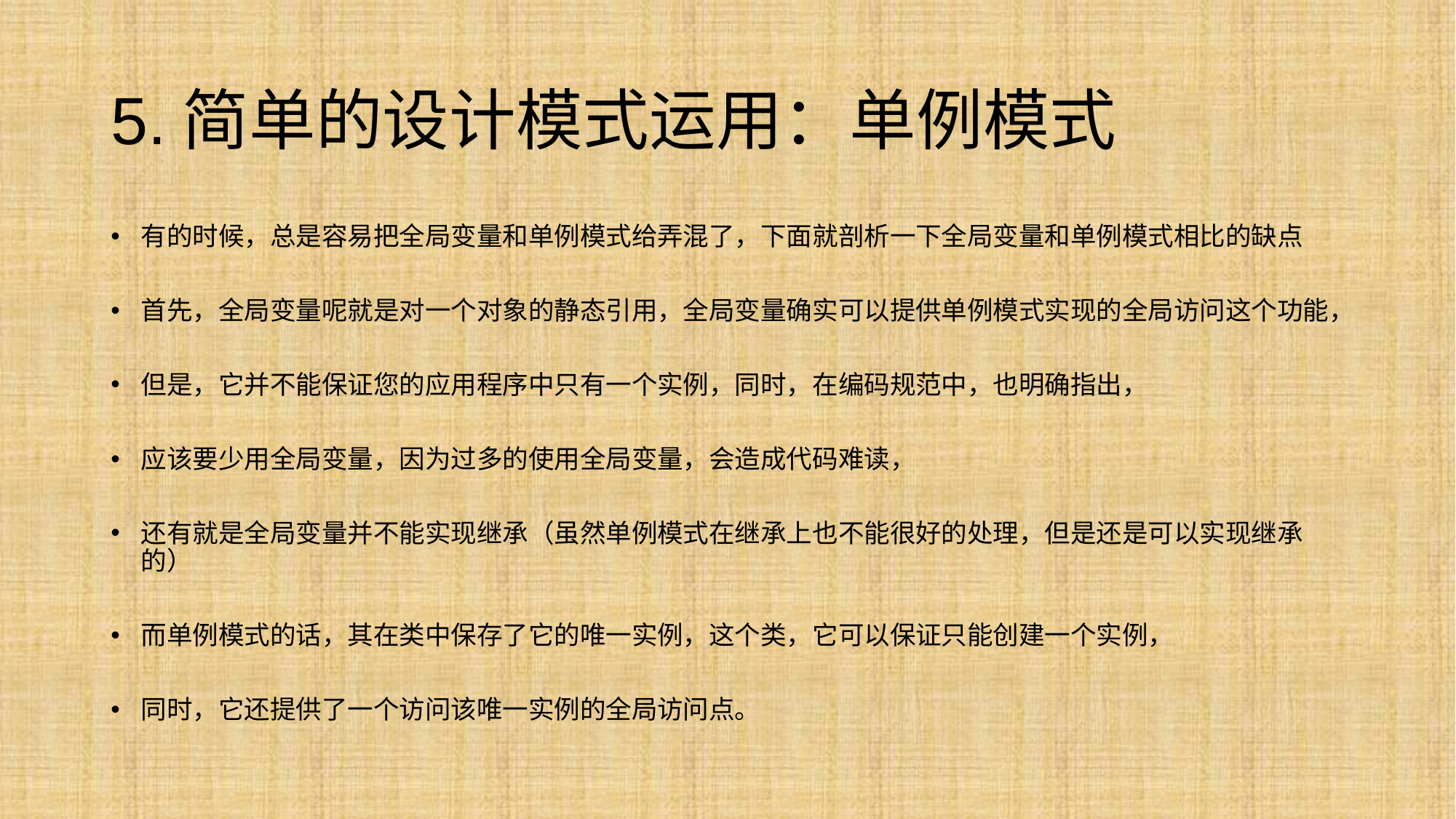

# 5.简单的设计模式运用：单例模式
有的时候，总是容易把全局变量和单例模式给弄混了，下面就剖析一下全局变量和单例模式相比的缺点

首先，全局变量呢就是对一个对象的静态引用，全局变量确实可以提供单例模式实现的全局访问这个功能，

但是，它并不能保证您的应用程序中只有一个实例，同时，在编码规范中，也明确指出，

应该要少用全局变量，因为过多的使用全局变量，会造成代码难读，

还有就是全局变量并不能实现继承（虽然单例模式在继承上也不能很好的处理，但是还是可以实现继承的）

而单例模式的话，其在类中保存了它的唯一实例，这个类，它可以保证只能创建一个实例，

同时，它还提供了一个访问该唯一实例的全局访问点。